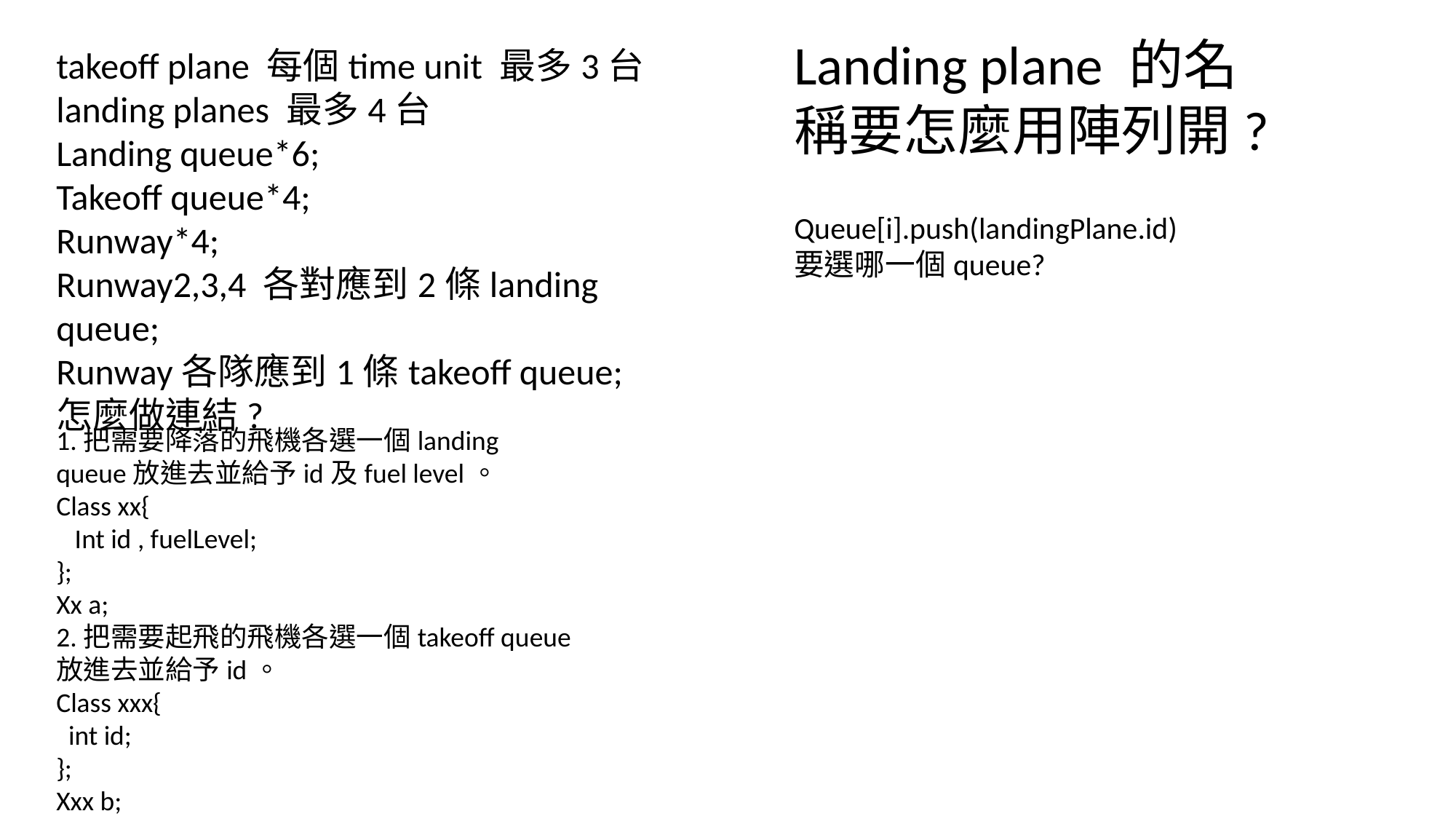

Landing plane 的名稱要怎麼用陣列開?
takeoff plane 每個time unit 最多3台 landing planes 最多4台
Landing queue*6;
Takeoff queue*4;
Runway*4;
Runway2,3,4 各對應到2條landing queue;
Runway各隊應到1條takeoff queue;
怎麼做連結?
Queue[i].push(landingPlane.id)
要選哪一個queue?
1.把需要降落的飛機各選一個landing queue放進去並給予id及fuel level。
Class xx{
   Int id , fuelLevel;
};
Xx a;
2.把需要起飛的飛機各選一個takeoff queue放進去並給予id。
Class xxx{
  int id;
};
Xxx b;